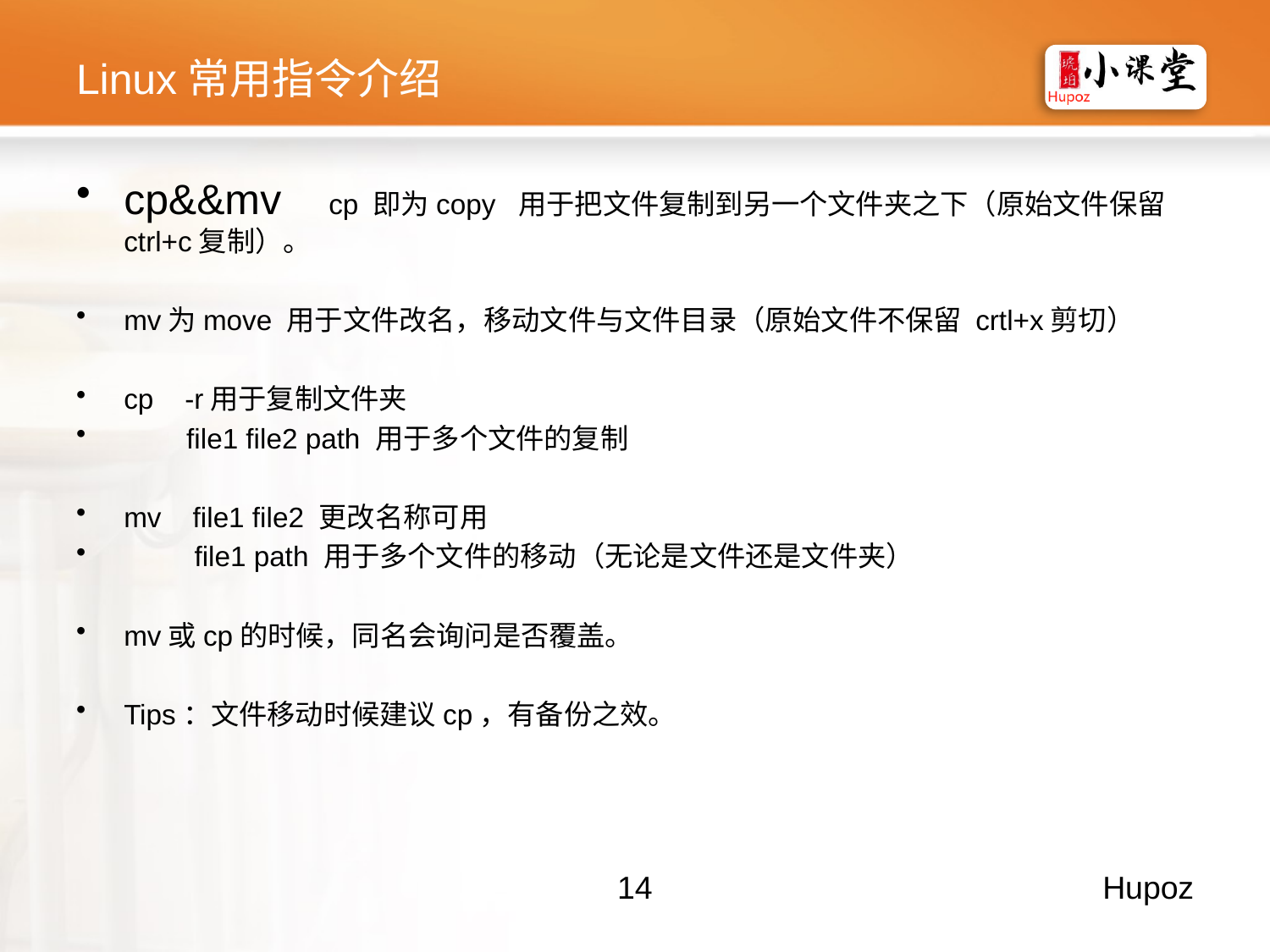

# Linux常用指令介绍
cp&&mv    cp 即为copy  用于把文件复制到另一个文件夹之下（原始文件保留 ctrl+c复制）。

mv为move 用于文件改名，移动文件与文件目录（原始文件不保留 crtl+x剪切）

cp    -r用于复制文件夹
        file1 file2 path 用于多个文件的复制

mv    file1 file2 更改名称可用
         file1 path 用于多个文件的移动（无论是文件还是文件夹）

mv或cp的时候，同名会询问是否覆盖。

Tips：文件移动时候建议cp，有备份之效。